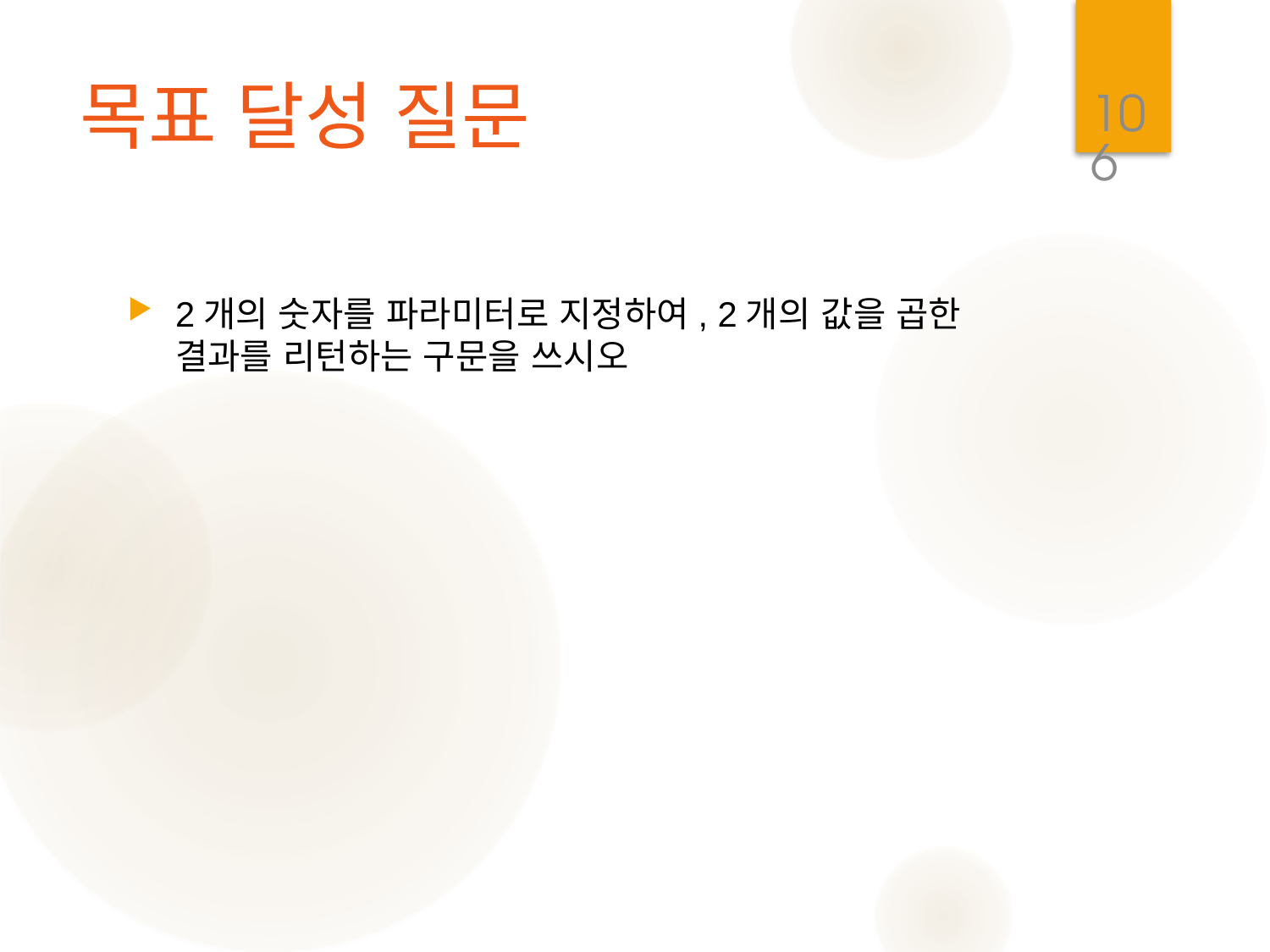

106
# 목표 달성 질문
2개의 숫자를 파라미터로 지정하여, 2개의 값을 곱한 결과를 리턴하는 구문을 쓰시오